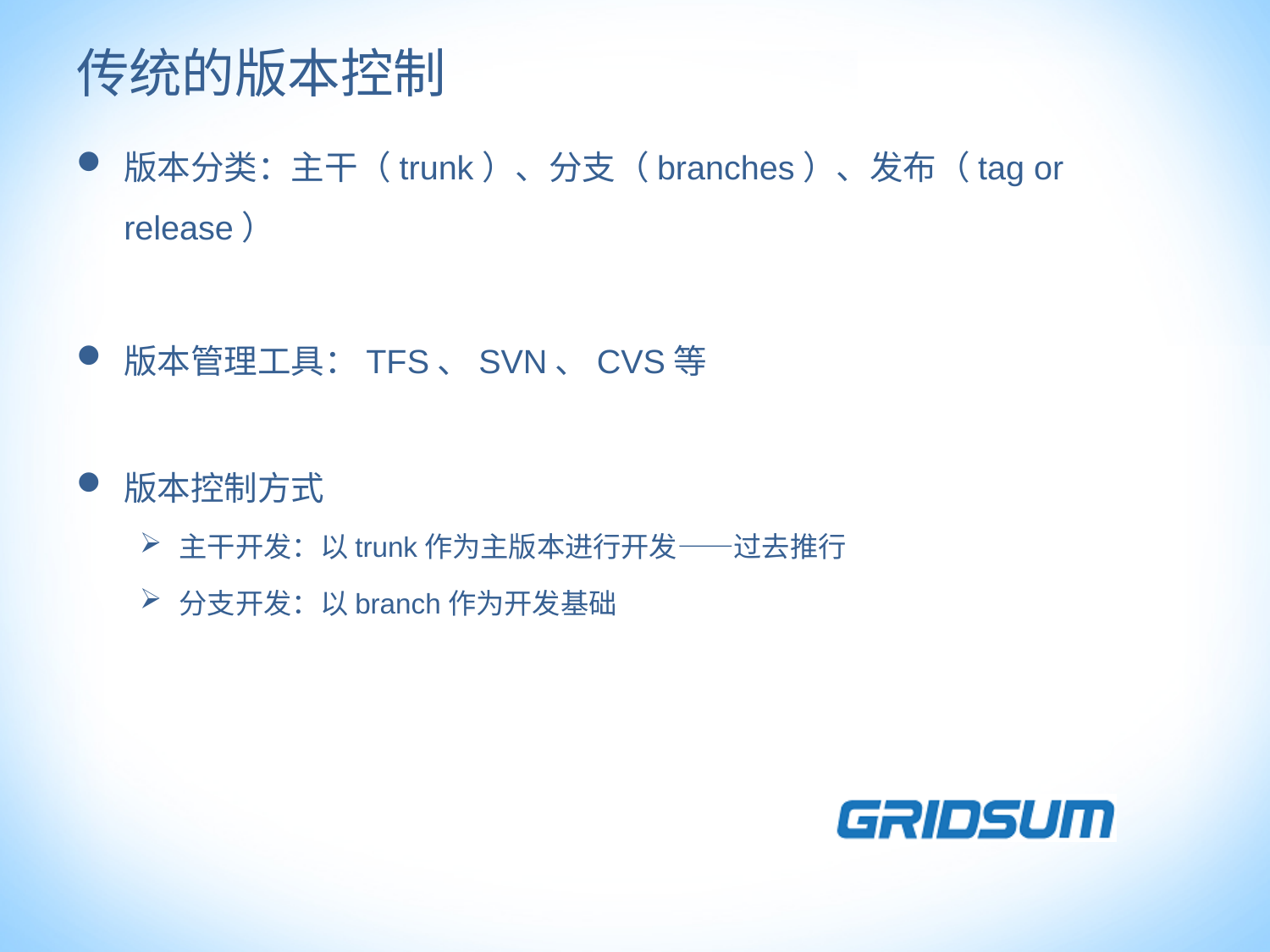

# 传统的版本控制
版本分类：主干（trunk）、分支（branches）、发布（tag or release）

版本管理工具：TFS、SVN、CVS等

版本控制方式
主干开发：以trunk作为主版本进行开发——过去推行
分支开发：以branch作为开发基础